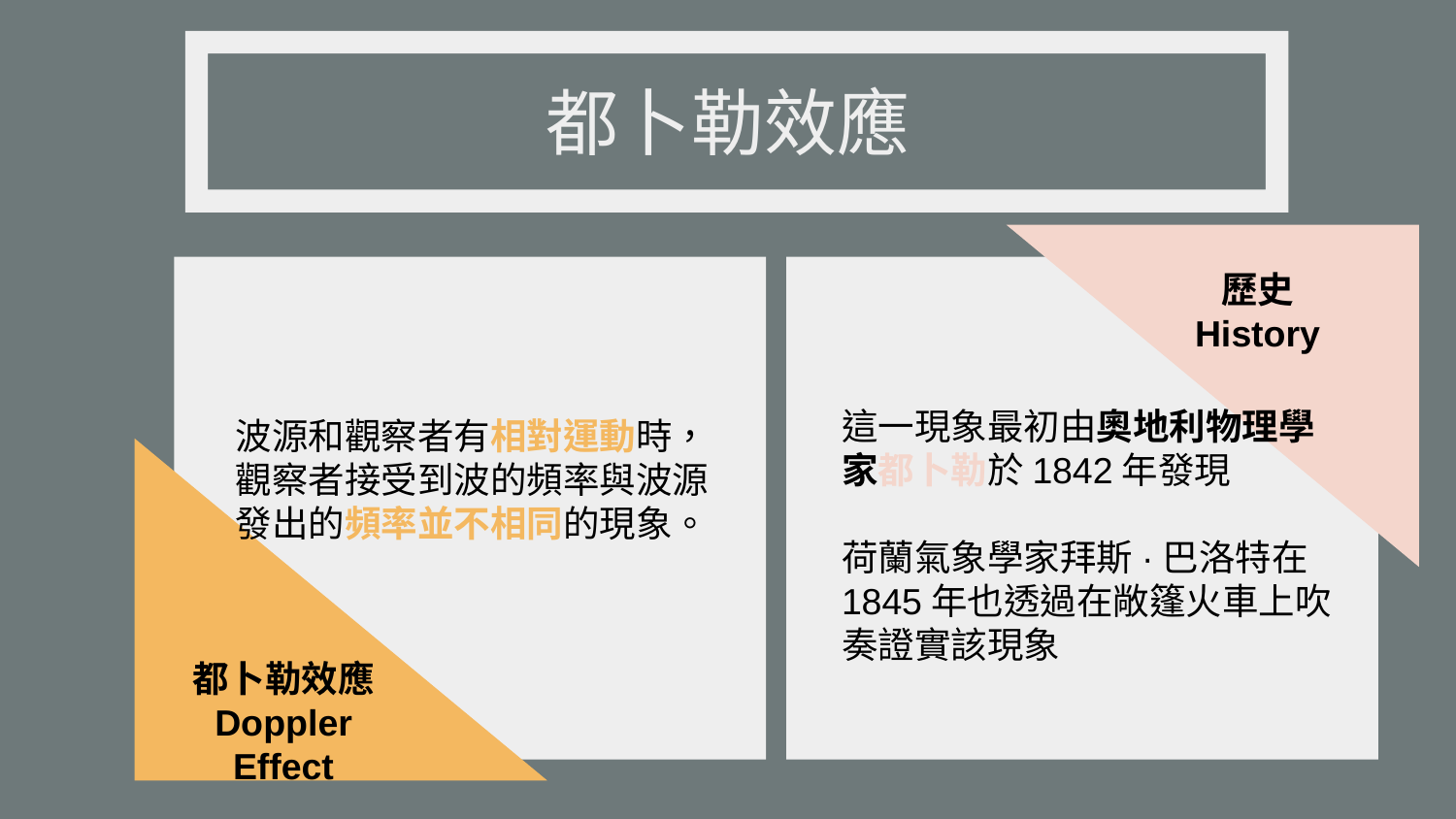

都卜勒效應

歷史
History

這一現象最初由奧地利物理學家都卜勒於1842年發現

荷蘭氣象學家拜斯·巴洛特在1845年也透過在敞篷火車上吹奏證實該現象
波源和觀察者有相對運動時，觀察者接受到波的頻率與波源發出的頻率並不相同的現象。

都卜勒效應
Doppler Effect